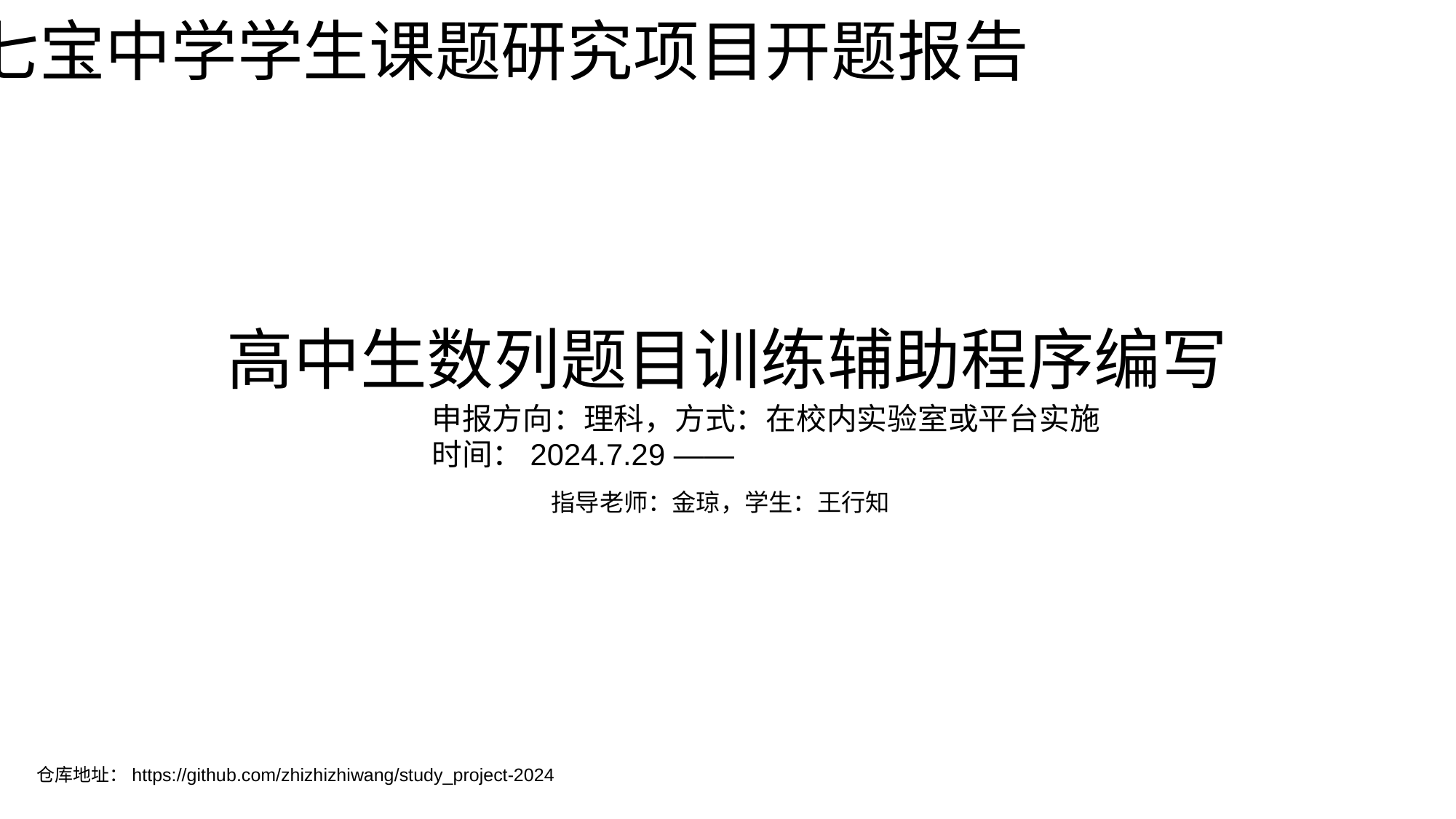

# 七宝中学学生课题研究项目开题报告
高中生数列题目训练辅助程序编写
申报方向：理科，方式：在校内实验室或平台实施
时间：2024.7.29 ——
指导老师：金琼，学生：王行知
仓库地址：https://github.com/zhizhizhiwang/study_project-2024